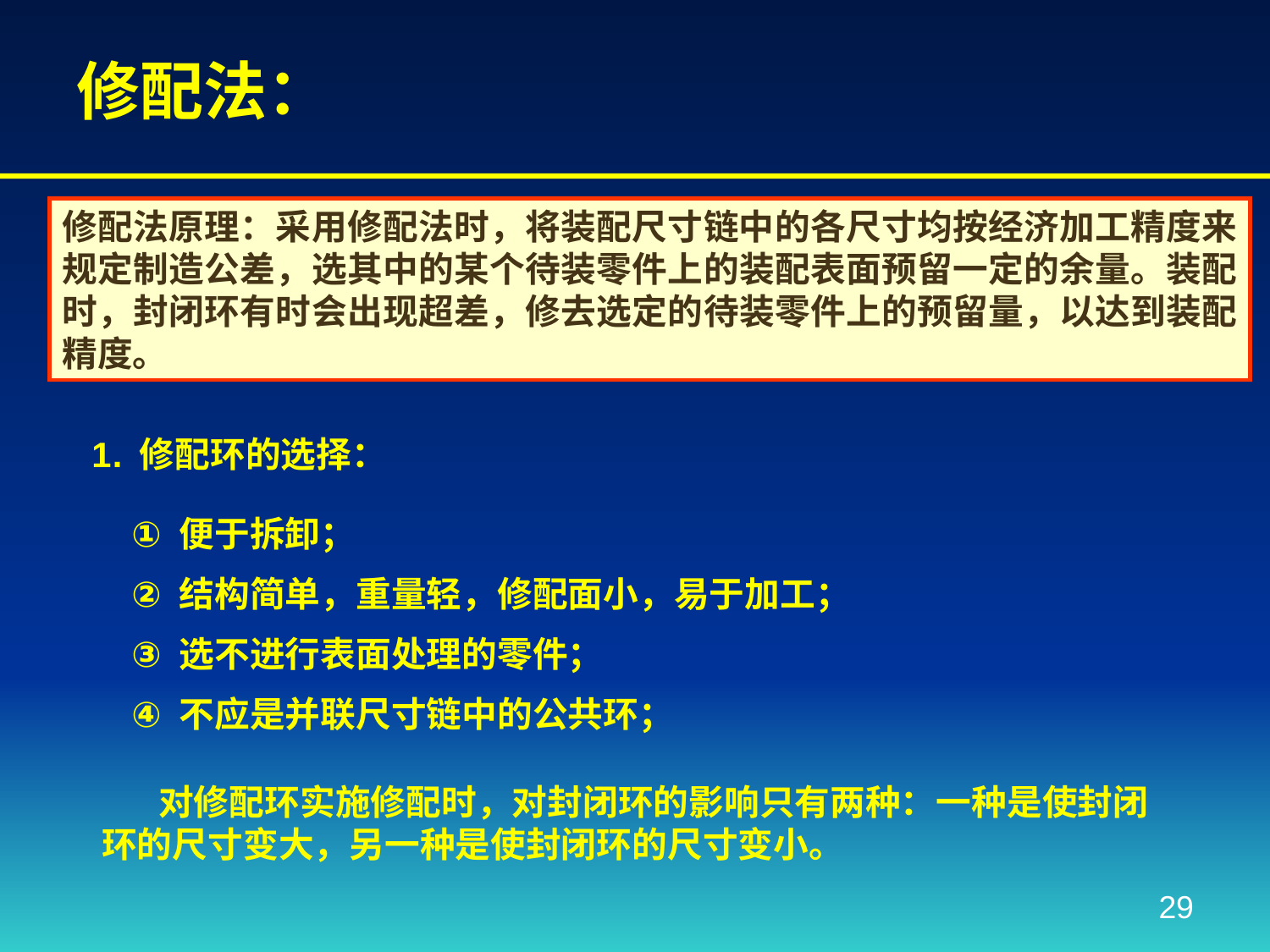

# 修配法：
修配法原理：采用修配法时，将装配尺寸链中的各尺寸均按经济加工精度来规定制造公差，选其中的某个待装零件上的装配表面预留一定的余量。装配时，封闭环有时会出现超差，修去选定的待装零件上的预留量，以达到装配精度。
修配环的选择：
便于拆卸；
结构简单，重量轻，修配面小，易于加工；
选不进行表面处理的零件；
不应是并联尺寸链中的公共环；
      对修配环实施修配时，对封闭环的影响只有两种：一种是使封闭环的尺寸变大，另一种是使封闭环的尺寸变小。
29